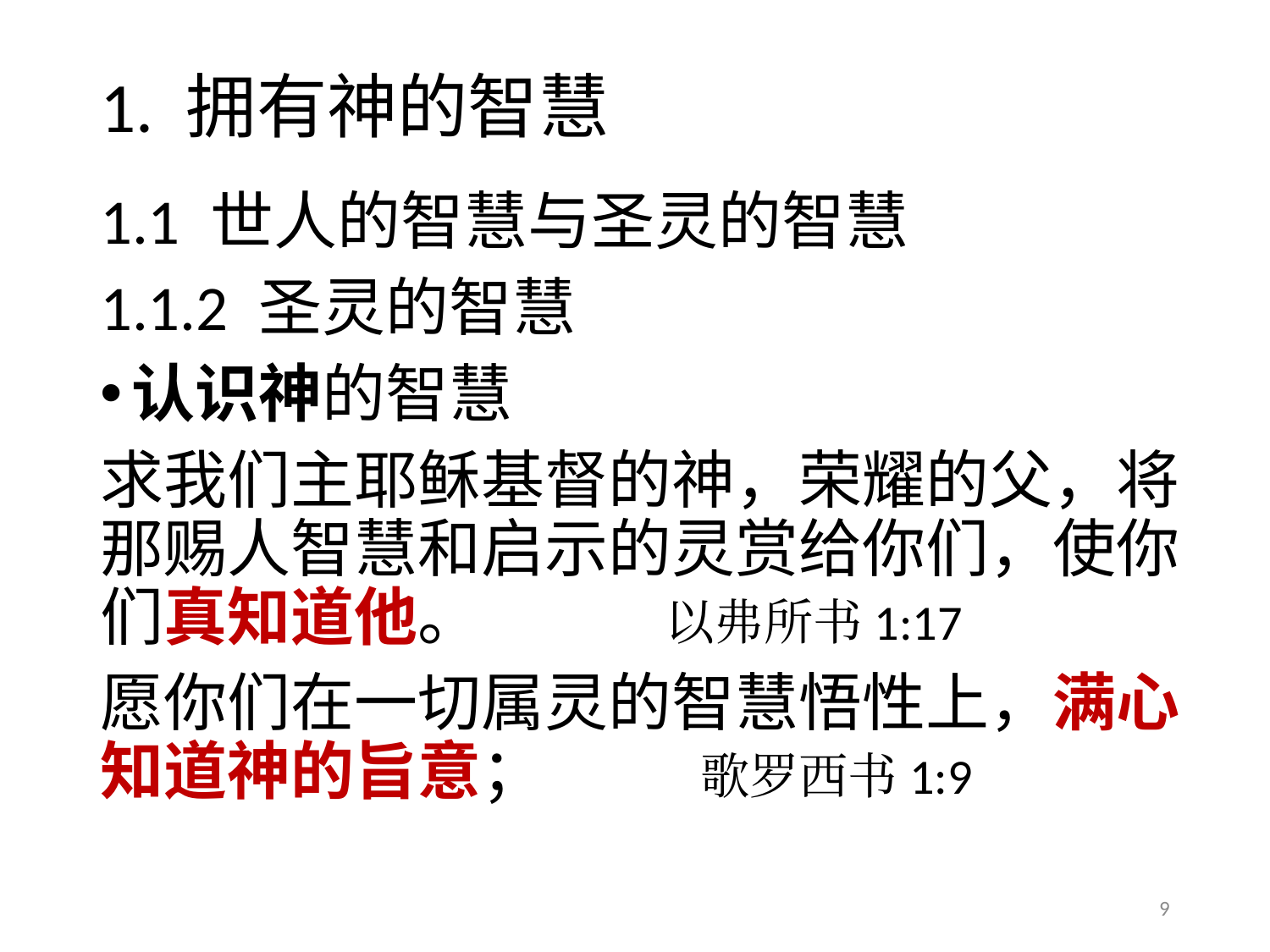

# 1. 拥有神的智慧
1.1 世人的智慧与圣灵的智慧
1.1.2 圣灵的智慧
认识神的智慧
求我们主耶稣基督的神，荣耀的父，将那赐人智慧和启示的灵赏给你们，使你们真知道他。             以弗所书1:17
愿你们在一切属灵的智慧悟性上，满心知道神的旨意；           歌罗西书1:9
9